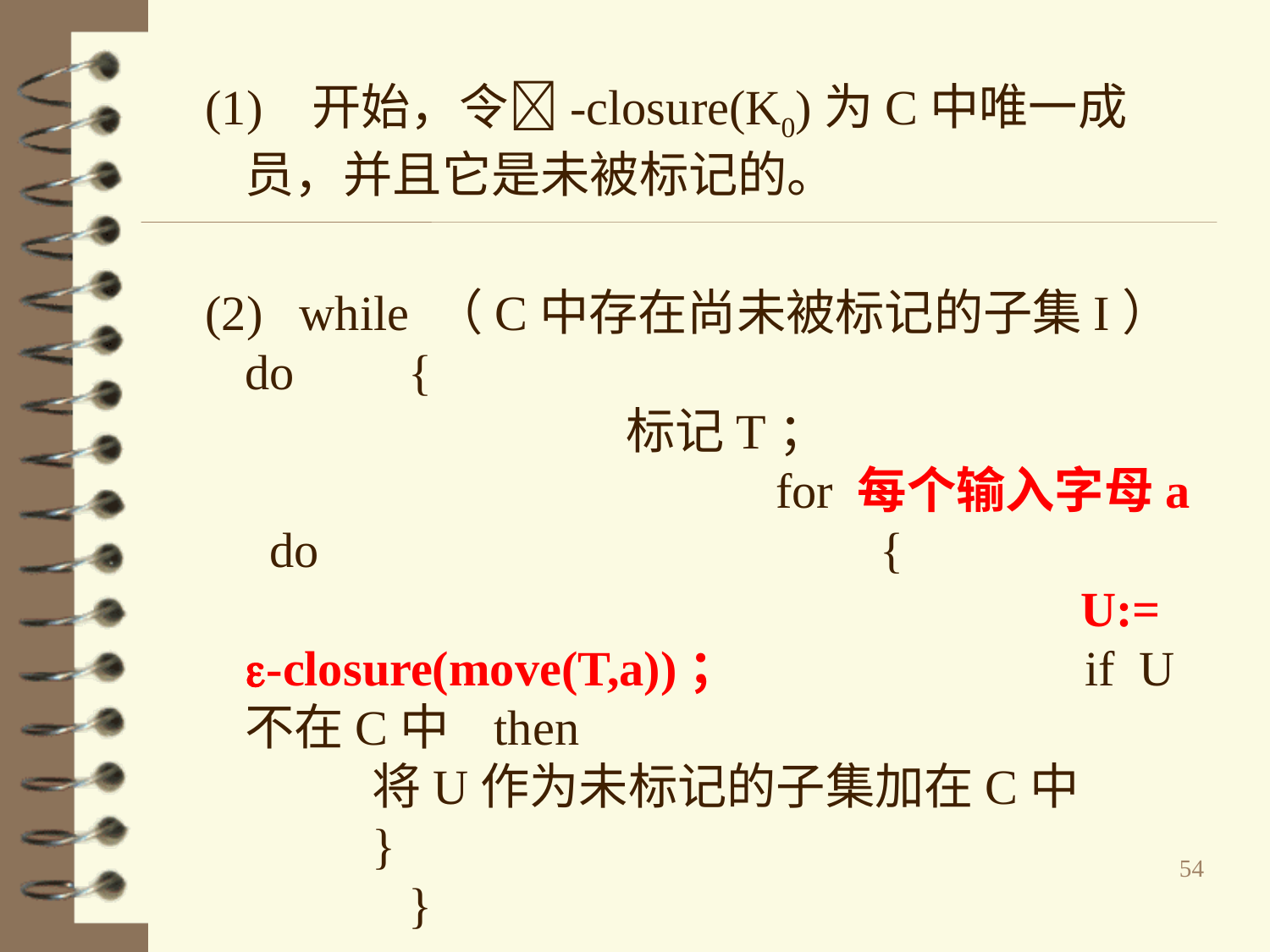

(1)   开始，令ε-closure(K0)为C中唯一成员，并且它是未被标记的。

(2)   while （C中存在尚未被标记的子集I）do	   {      								标记T；							 for 每个输入字母a   do					{   								      U:= ε-closure(move(T,a))；			      if  U不在C中   then 						将U作为未标记的子集加在C中		}							   }
54